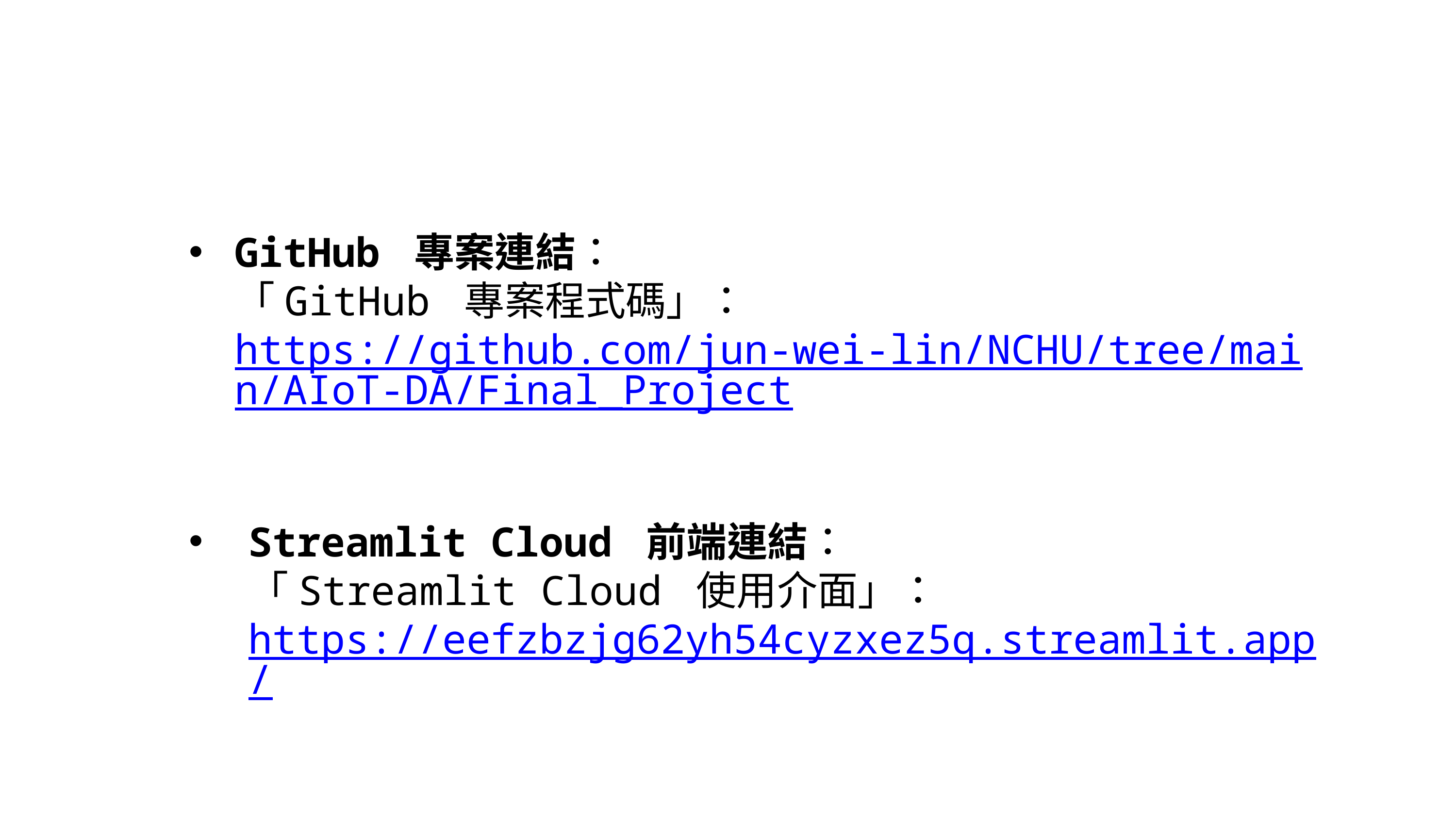

GitHub 專案連結：
「GitHub 專案程式碼」：https://github.com/jun-wei-lin/NCHU/tree/main/AIoT-DA/Final_Project

Streamlit Cloud 前端連結：
「Streamlit Cloud 使用介面」：https://eefzbzjg62yh54cyzxez5q.streamlit.app/